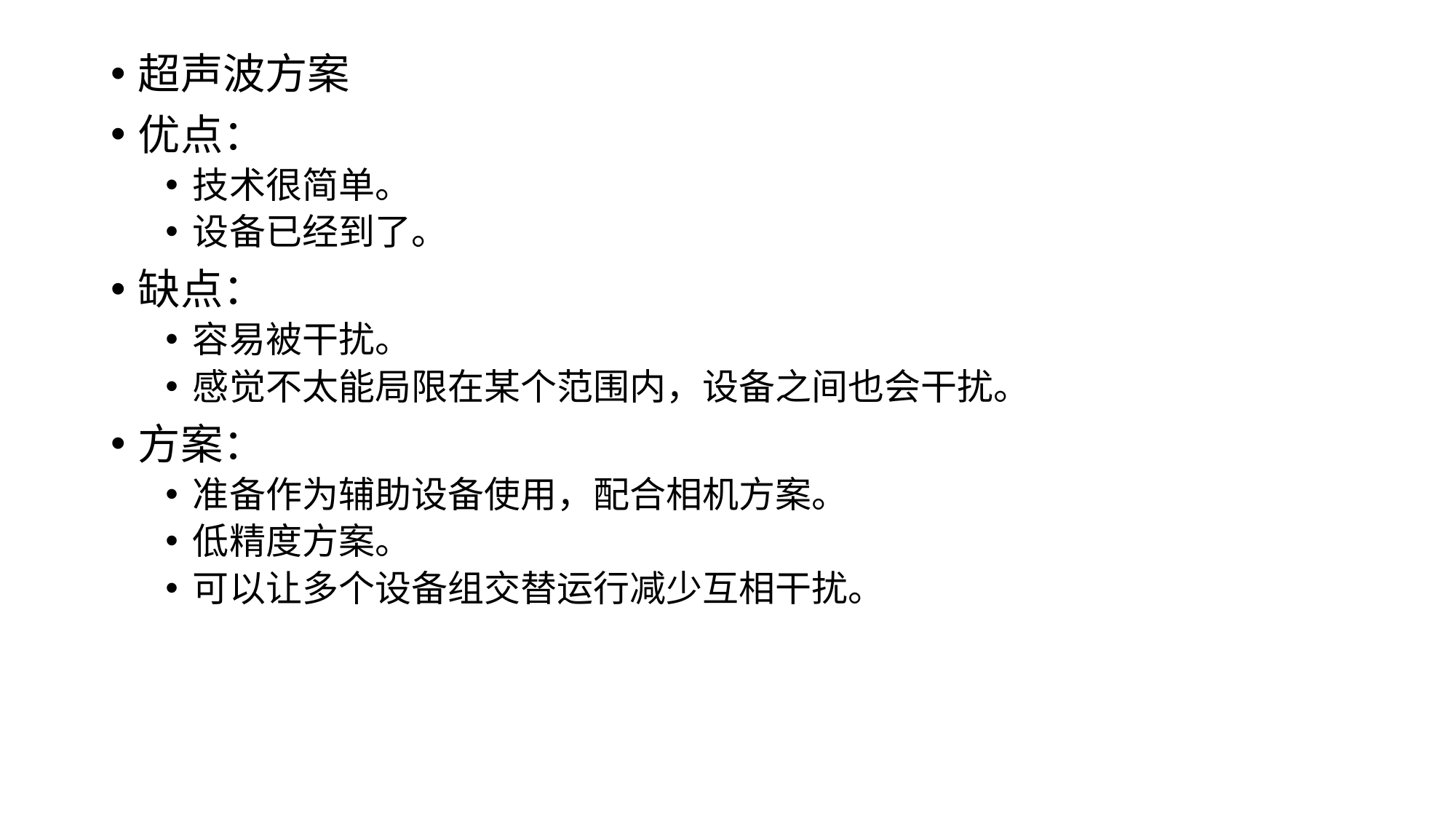

超声波方案
优点：
技术很简单。
设备已经到了。
缺点：
容易被干扰。
感觉不太能局限在某个范围内，设备之间也会干扰。
方案：
准备作为辅助设备使用，配合相机方案。
低精度方案。
可以让多个设备组交替运行减少互相干扰。